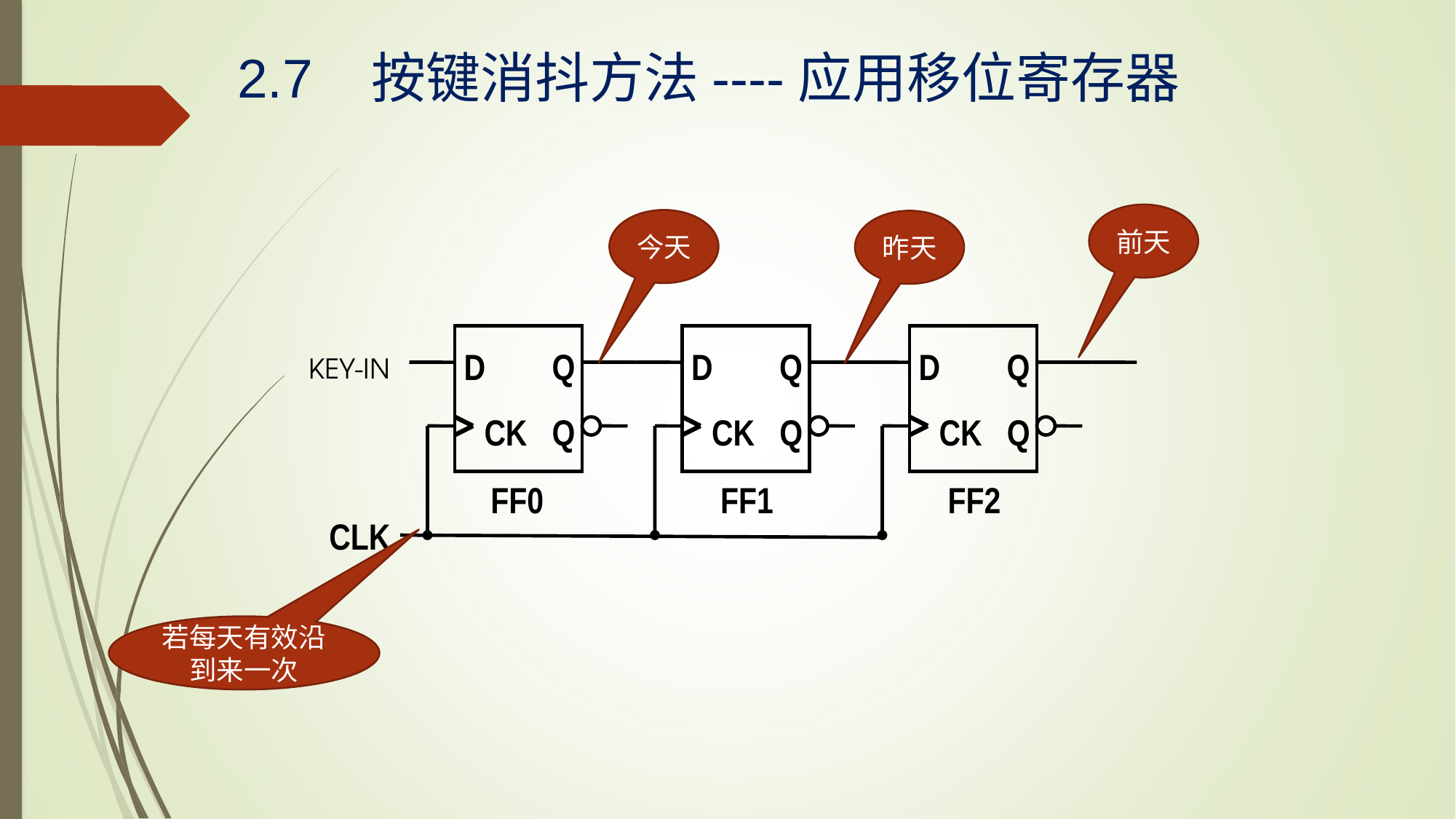

2.7   按键消抖方法----应用移位寄存器
前天
今天
昨天
D        Q
  CK   Q
D        Q
  CK   Q
D        Q
  CK   Q

FF0
FF1
FF2
CLK

KEY-IN
若每天有效沿到来一次